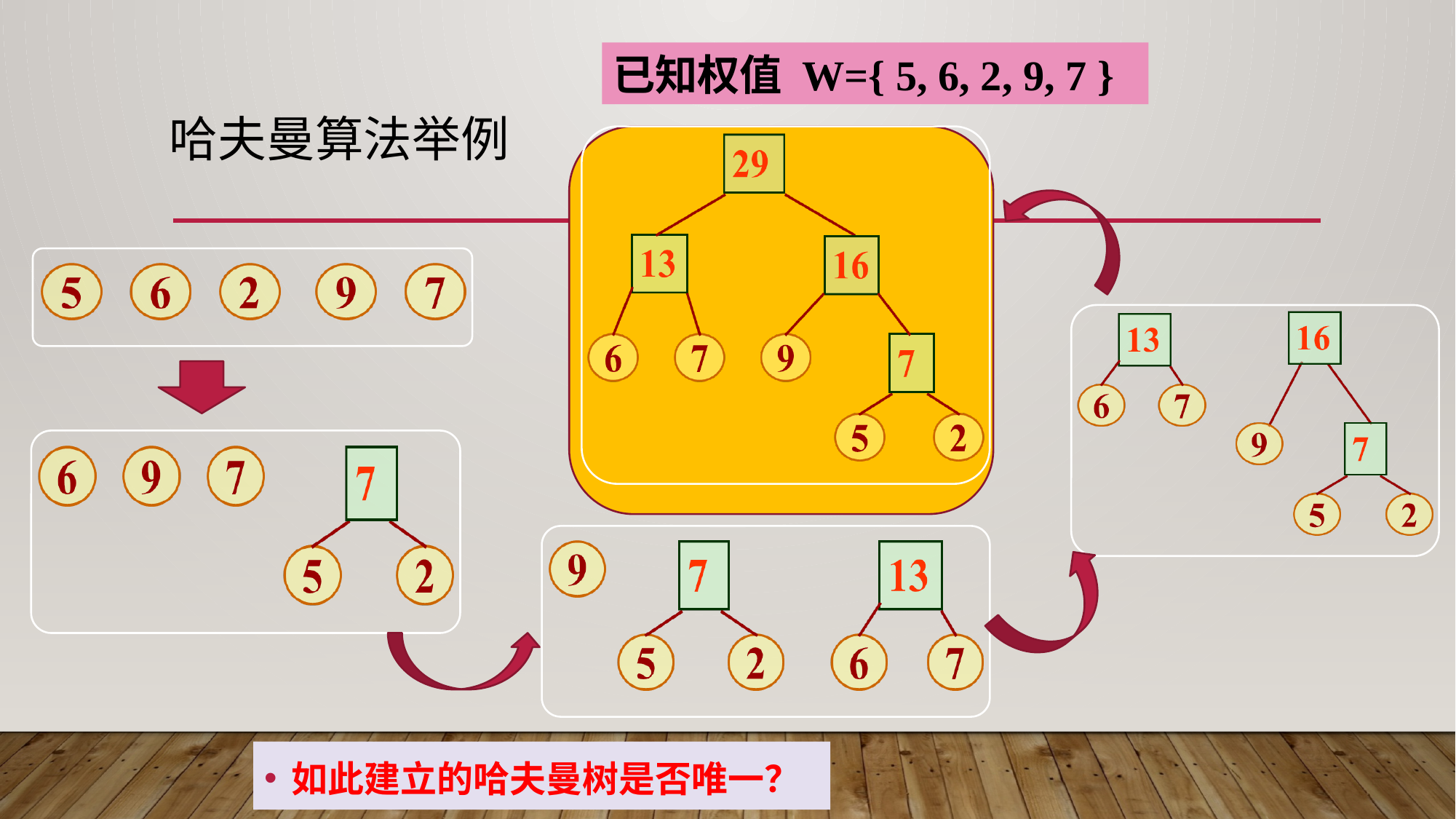

已知权值 W={ 5, 6, 2, 9, 7 }
# 哈夫曼算法举例

如此建立的哈夫曼树是否唯一？